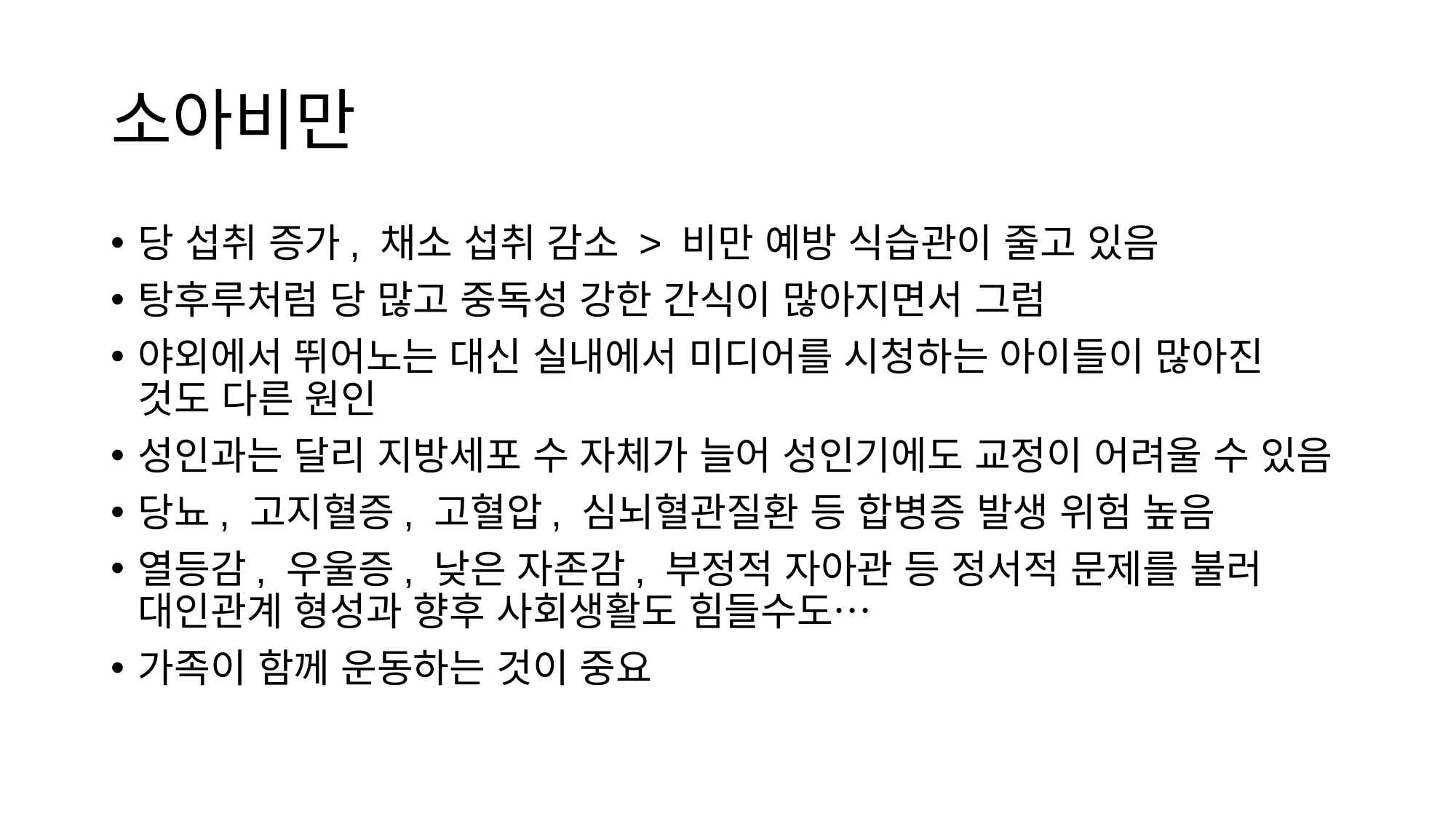

# 소아비만
당 섭취 증가, 채소 섭취 감소 > 비만 예방 식습관이 줄고 있음
탕후루처럼 당 많고 중독성 강한 간식이 많아지면서 그럼
야외에서 뛰어노는 대신 실내에서 미디어를 시청하는 아이들이 많아진 것도 다른 원인
성인과는 달리 지방세포 수 자체가 늘어 성인기에도 교정이 어려울 수 있음
당뇨, 고지혈증, 고혈압, 심뇌혈관질환 등 합병증 발생 위험 높음
열등감, 우울증, 낮은 자존감, 부정적 자아관 등 정서적 문제를 불러 대인관계 형성과 향후 사회생활도 힘들수도…
가족이 함께 운동하는 것이 중요